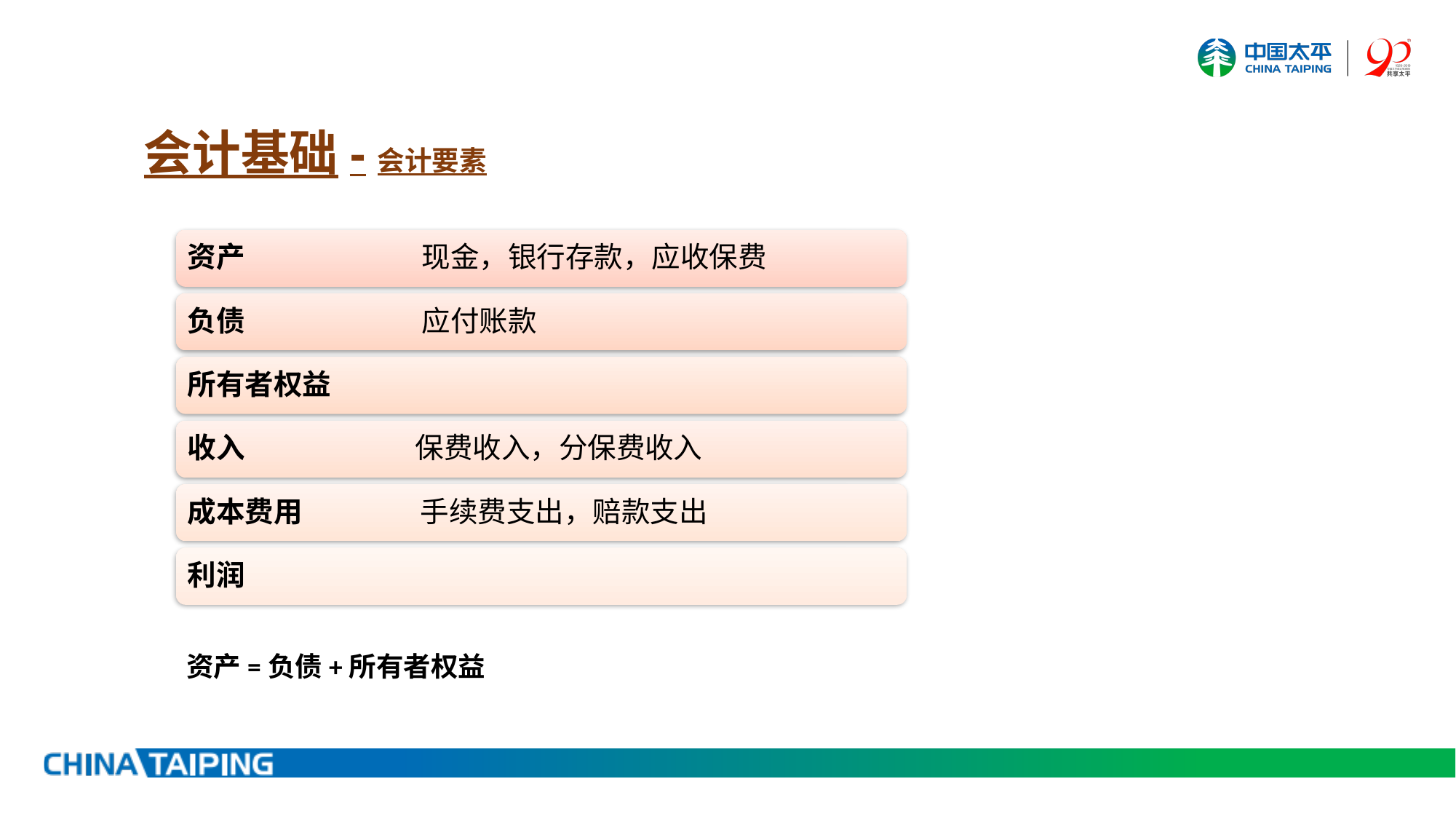

会计基础-会计要素
资产                           现金，银行存款，应收保费
负债                           应付账款
所有者权益
收入                          保费收入，分保费收入
成本费用                  手续费支出，赔款支出
利润
资产=负债+所有者权益
13